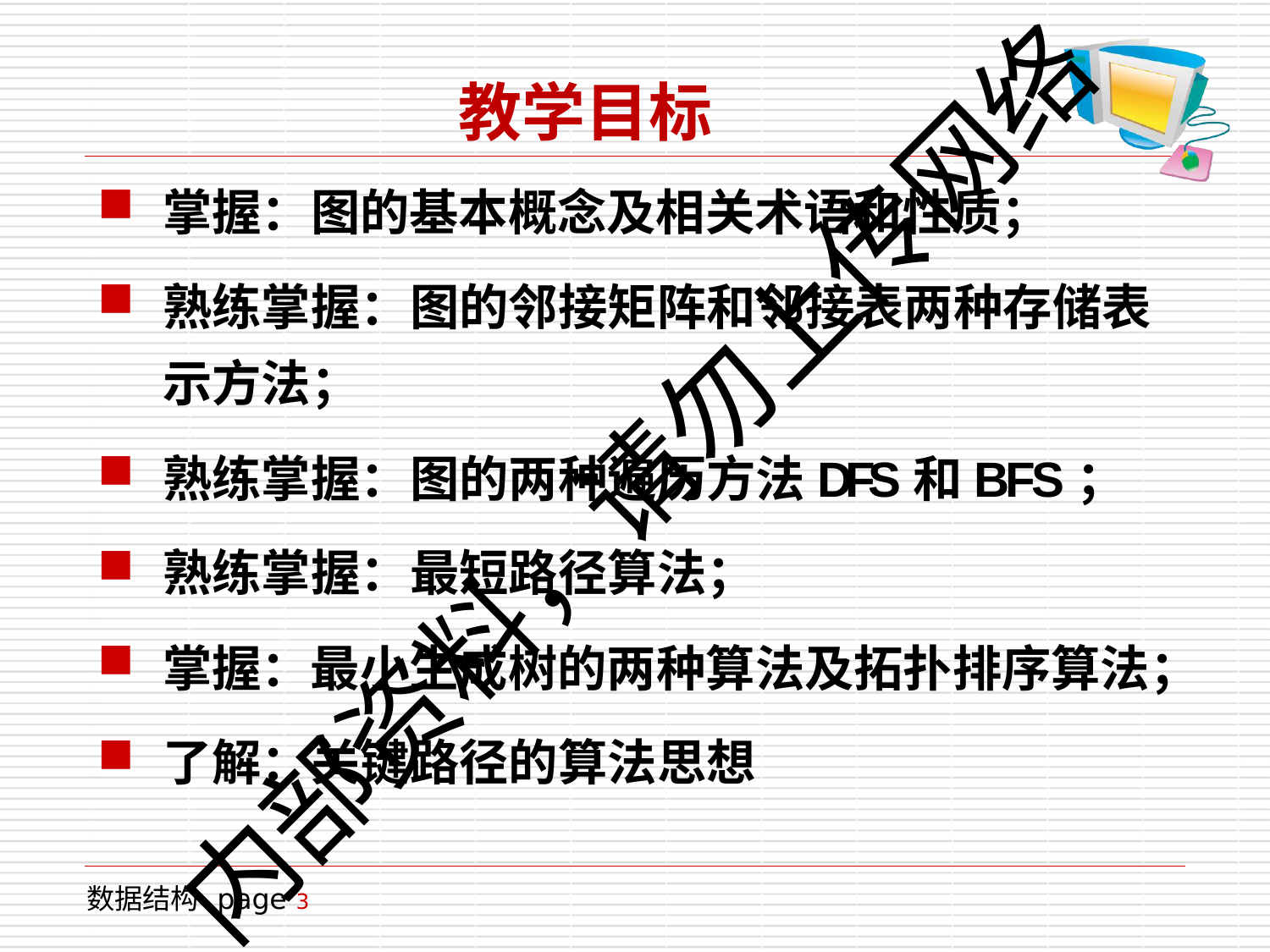

# 教学目标

掌握：图的基本概念及相关术语和性质；
熟练掌握：图的邻接矩阵和邻接表两种存储表 示方法；
熟练掌握：图的两种遍历方法DFS和BFS；
熟练掌握：最短路径算法；
掌握：最小生成树的两种算法及拓扑排序算法；
了解：关键路径的算法思想
内部资料，请勿上传网络

数据结构 page 3